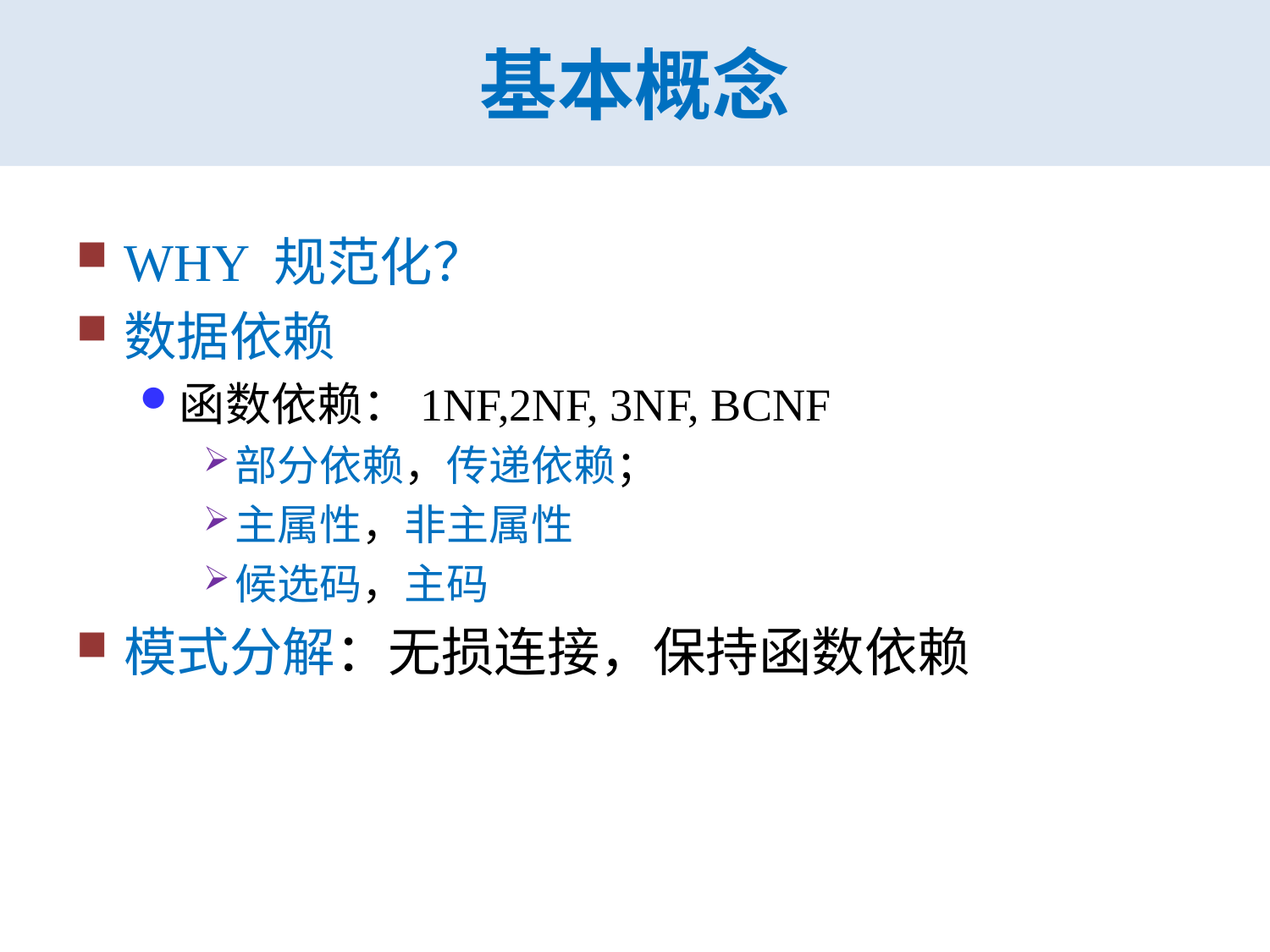

# 基本概念
WHY 规范化？
数据依赖
函数依赖：1NF,2NF, 3NF, BCNF
部分依赖，传递依赖；
主属性，非主属性
候选码，主码
模式分解：无损连接，保持函数依赖